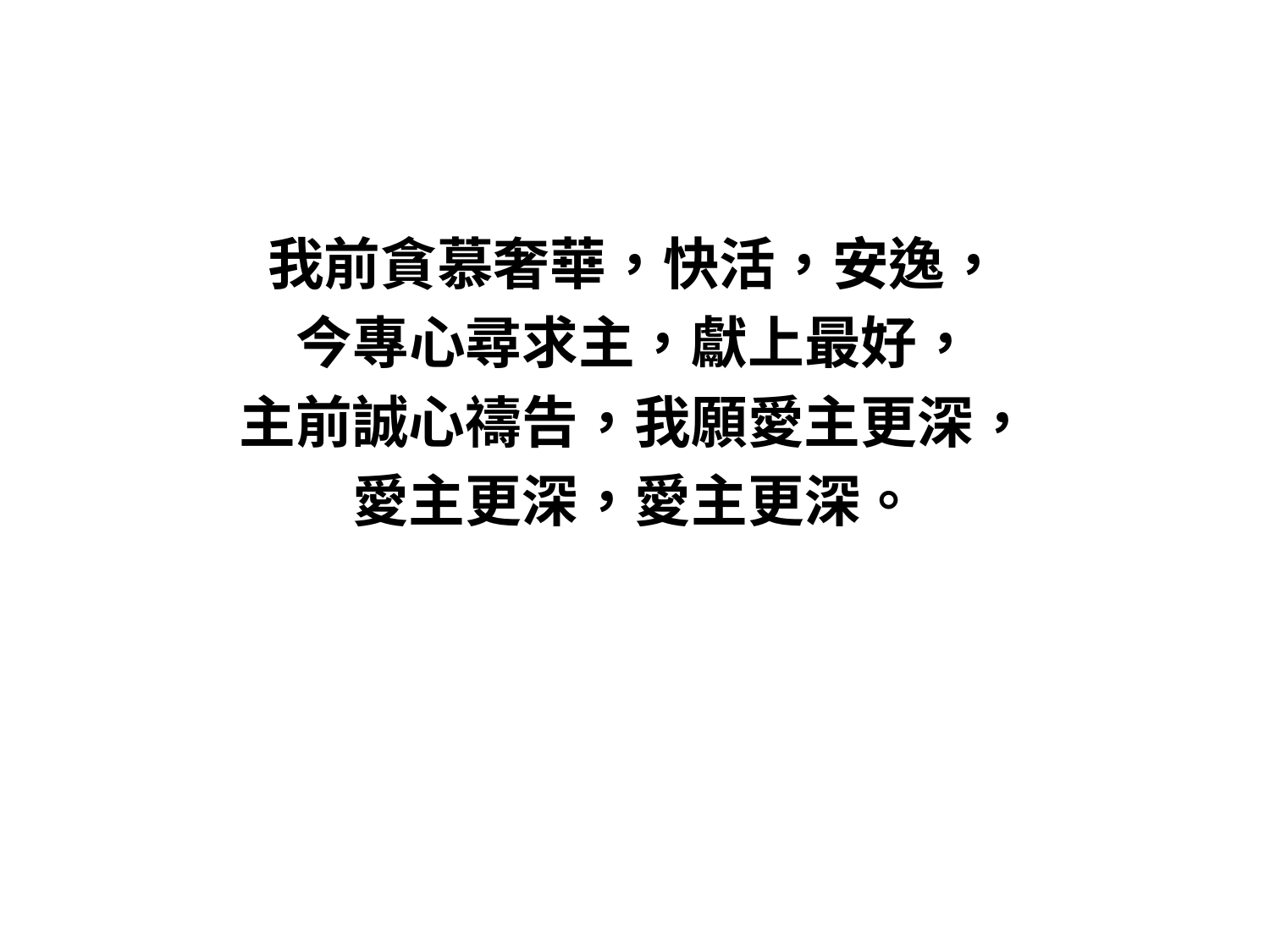

#
我前貪慕奢華，快活，安逸，
今專心尋求主，獻上最好，
主前誠心禱告，我願愛主更深，
愛主更深，愛主更深。